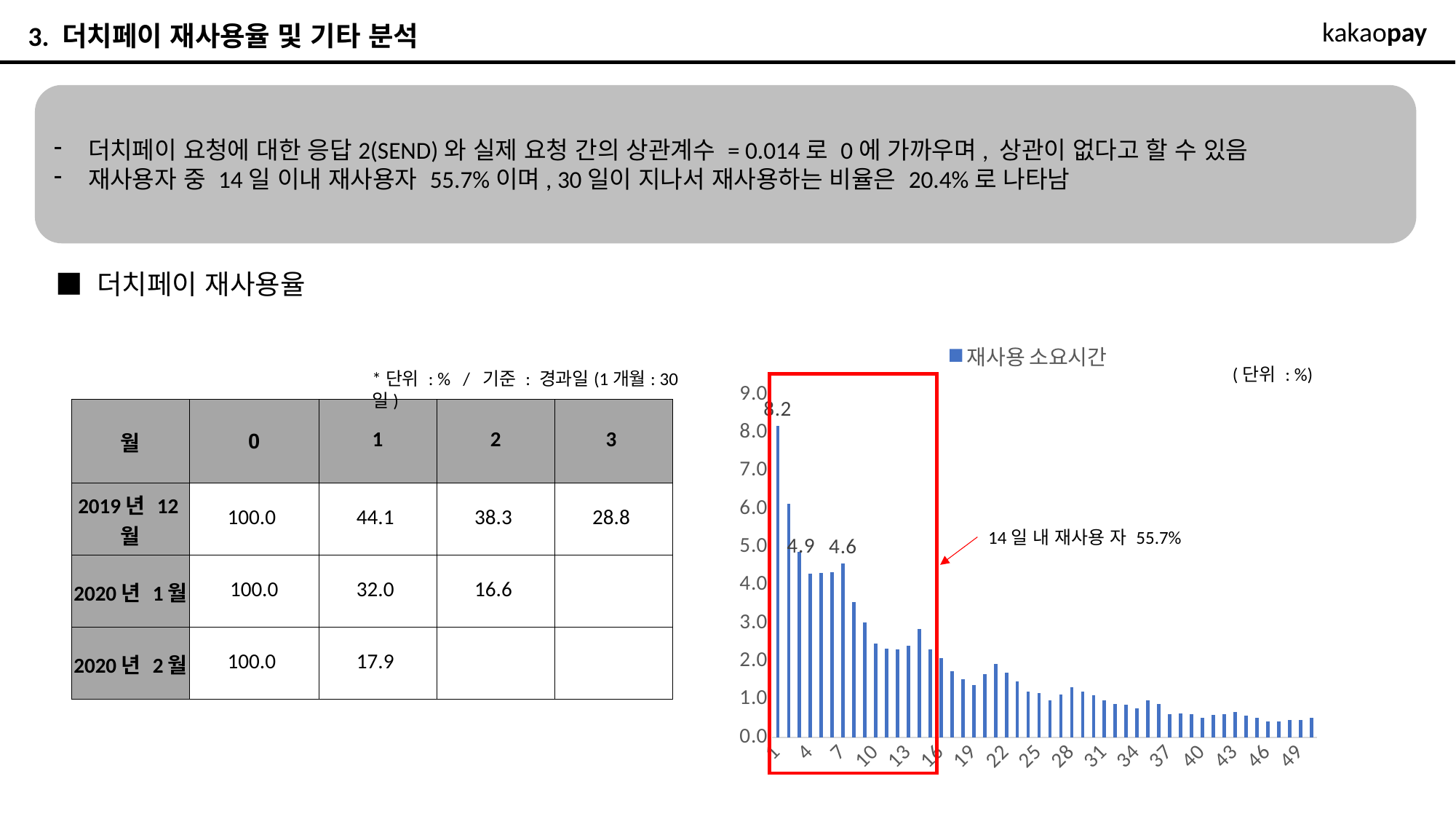

kakaopay
3. 더치페이 재사용율 및 기타 분석
더치페이 요청에 대한 응답2(SEND)와 실제 요청 간의 상관계수 = 0.014로 0에 가까우며, 상관이 없다고 할 수 있음
재사용자 중 14일 이내 재사용자 55.7%이며, 30일이 지나서 재사용하는 비율은 20.4%로 나타남
■ 더치페이 재사용율

### Chart

| Category | 재사용 소요시간 |
|---|---|
| 1 | 8.176539922294495 |
| 2 | 6.129130833369712 |
| 3 | 4.880604182127734 |
| 4 | 4.295630156720653 |
| 5 | 4.326188501331471 |
| 6 | 4.339284934736106 |
| 7 | 4.566289780416467 |
| 8 | 3.549133452656393 |
| 9 | 3.029641594272493 |
| 10 | 2.47522591347623 |
| 11 | 2.335530623826778 |
| 12 | 2.3180687126205965 |
| 13 | 2.405378268651504 |
| 14 | 2.841926048806042 |
| 15 | 2.313703234819051 |
| 16 | 2.082332911337146 |
| 17 | 1.7461911206181517 |
| 18 | 1.519186274937792 |
| 19 | 1.3663945518837035 |
| 20 | 1.6545160867856987 |
| 21 | 1.933906666084603 |
| 22 | 1.702536342602698 |
| 23 | 1.4711660191207927 |
| 24 | 1.1961409176234339 |
| 25 | 1.1655825730126161 |
| 26 | 0.977867027546165 |
| 27 | 1.1350242284017986 |
| 28 | 1.3271052516697952 |
| 29 | 1.2048718732265247 |
| 30 | 1.1088313615925263 |
| 31 | 0.9735015497446196 |
| 32 | 0.8861919937137119 |
| 33 | 0.8643646047059851 |
| 34 | 0.7552276596673506 |
| 35 | 0.9735015497446196 |
| 36 | 0.8818265159121665 |
| 37 | 0.6111668922163531 |
| 38 | 0.6286288034225346 |
| 39 | 0.6068014144148077 |
| 40 | 0.5107609027808093 |
| 41 | 0.5937049810101716 |
| 42 | 0.6198978478194438 |
| 43 | 0.667918103636443 |
| 44 | 0.5718775920024447 |
| 45 | 0.5194918583839001 |
| 46 | 0.42345134674990176 |
| 47 | 0.41035491334526564 |
| 48 | 0.44964421355917406 |
| 49 | 0.44964421355917406 |
| 50 | 0.5194918583839001 |
(단위 : %)
*단위 : %   /  기준 : 경과일(1개월: 30일)

| 월 | 0 | 1 | 2 | 3 |
| --- | --- | --- | --- | --- |
| 2019년 12월 | 100.0 | 44.1 | 38.3 | 28.8 |
| 2020년 1월 | 100.0 | 32.0 | 16.6 |  |
| 2020년 2월 | 100.0 | 17.9 |  |  |
14일 내 재사용 자 55.7%